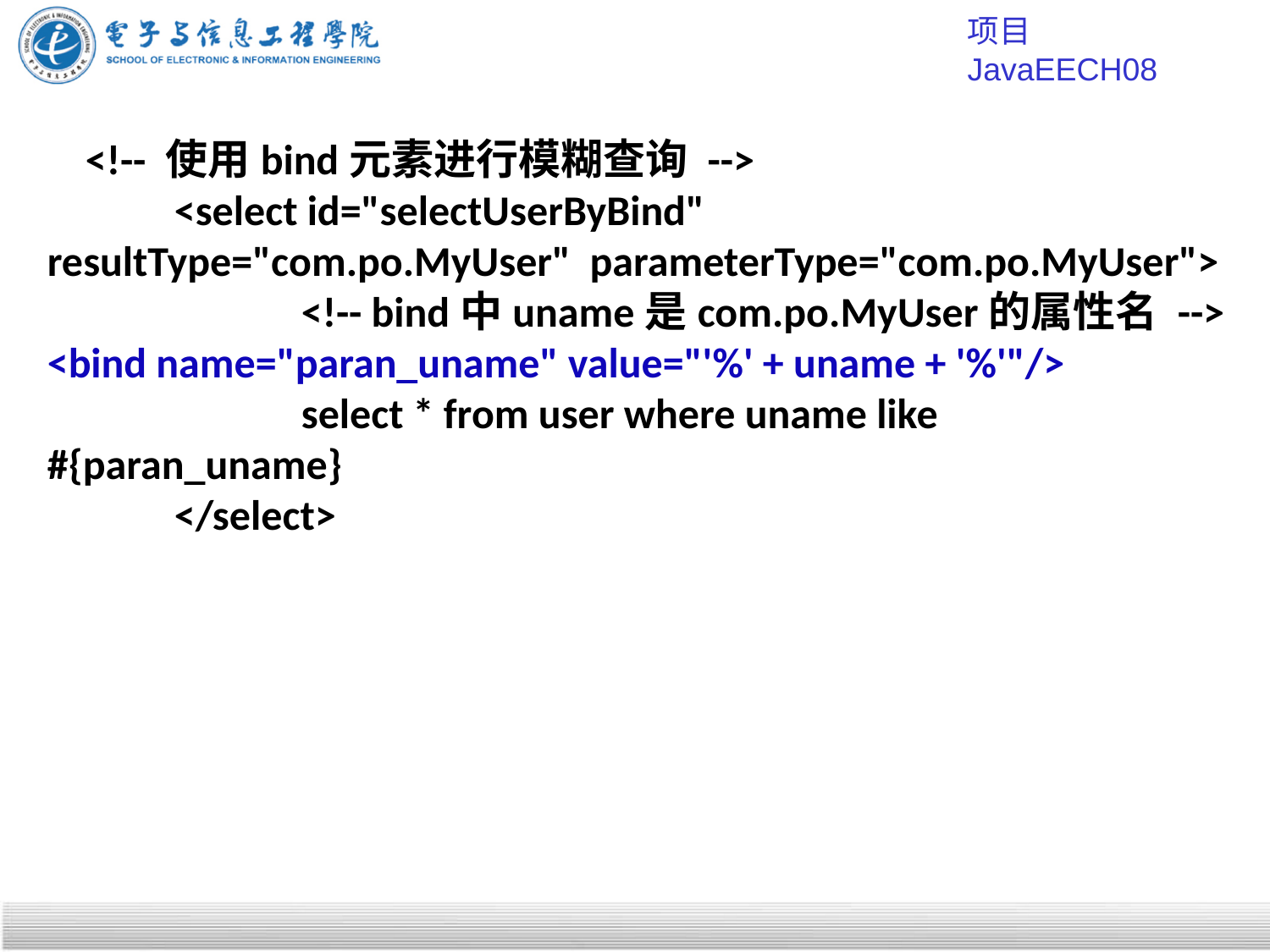

项目JavaEECH08
    <!-- 使用bind元素进行模糊查询 -->
	<select id="selectUserByBind" resultType="com.po.MyUser"  parameterType="com.po.MyUser">
		<!-- bind中uname是com.po.MyUser的属性名 -->
<bind name="paran_uname" value="'%' + uname + '%'"/>
		select * from user where uname like #{paran_uname}
	</select>